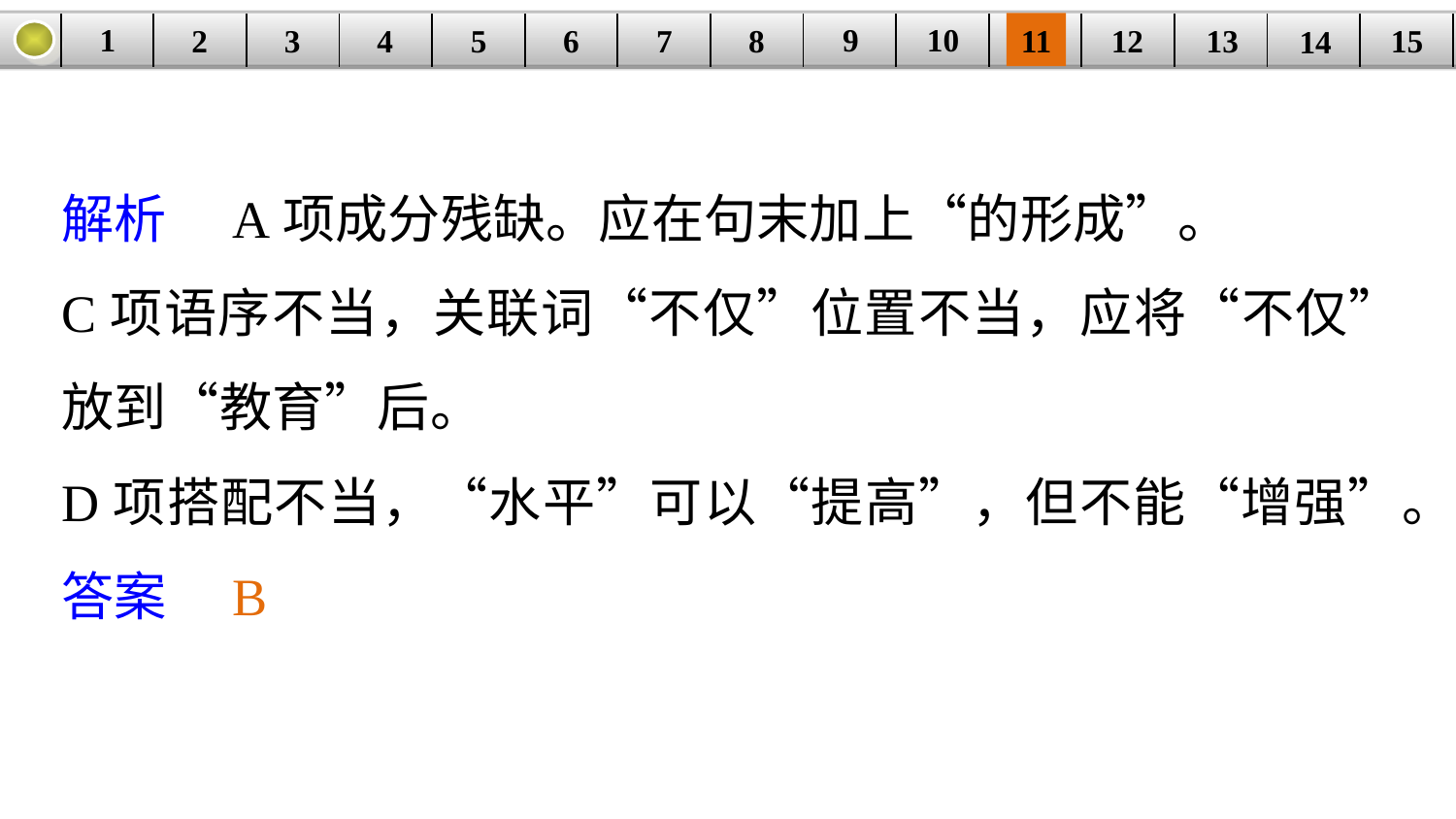

9
10
1
3
4
5
6
8
11
2
12
15
|  |  |  |  |  |  |  |  |  |  |  |  |  |  |  |
| --- | --- | --- | --- | --- | --- | --- | --- | --- | --- | --- | --- | --- | --- | --- |
7
13
14

解析　A项成分残缺。应在句末加上“的形成”。
C项语序不当，关联词“不仅”位置不当，应将“不仅”放到“教育”后。
D项搭配不当，“水平”可以“提高”，但不能“增强”。
答案　B